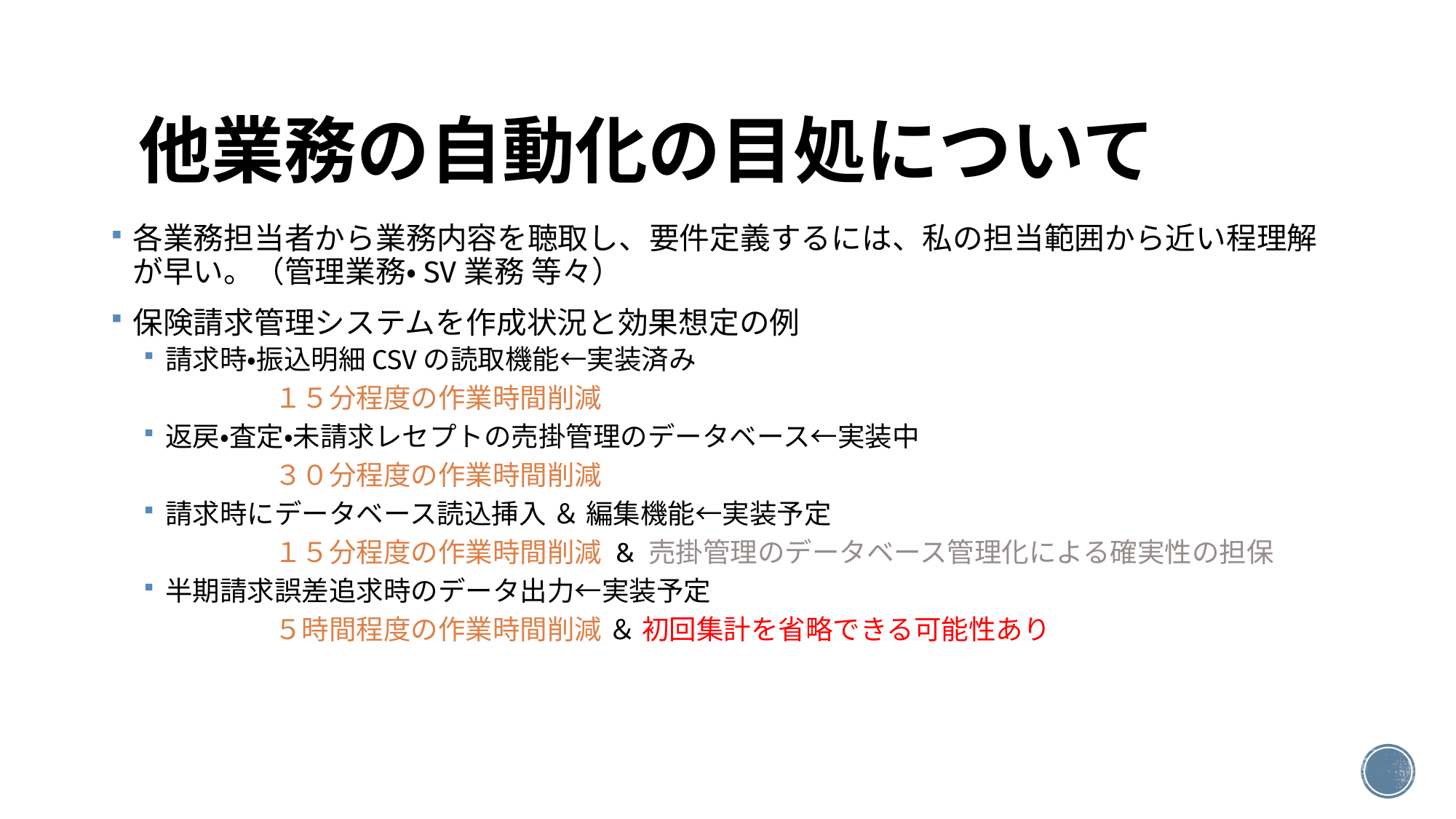

# 他業務の自動化の目処について
各業務担当者から業務内容を聴取し、要件定義するには、私の担当範囲から近い程理解が早い。（管理業務・SV業務 等々）
保険請求管理システムを作成状況と効果想定の例
請求時・振込明細CSVの読取機能←実装済み
	１５分程度の作業時間削減
返戻・査定・未請求レセプトの売掛管理のデータベース←実装中
	３０分程度の作業時間削減
請求時にデータベース読込挿入 ＆ 編集機能←実装予定
	１５分程度の作業時間削減 & 売掛管理のデータベース管理化による確実性の担保
半期請求誤差追求時のデータ出力←実装予定
	５時間程度の作業時間削減 ＆ 初回集計を省略できる可能性あり